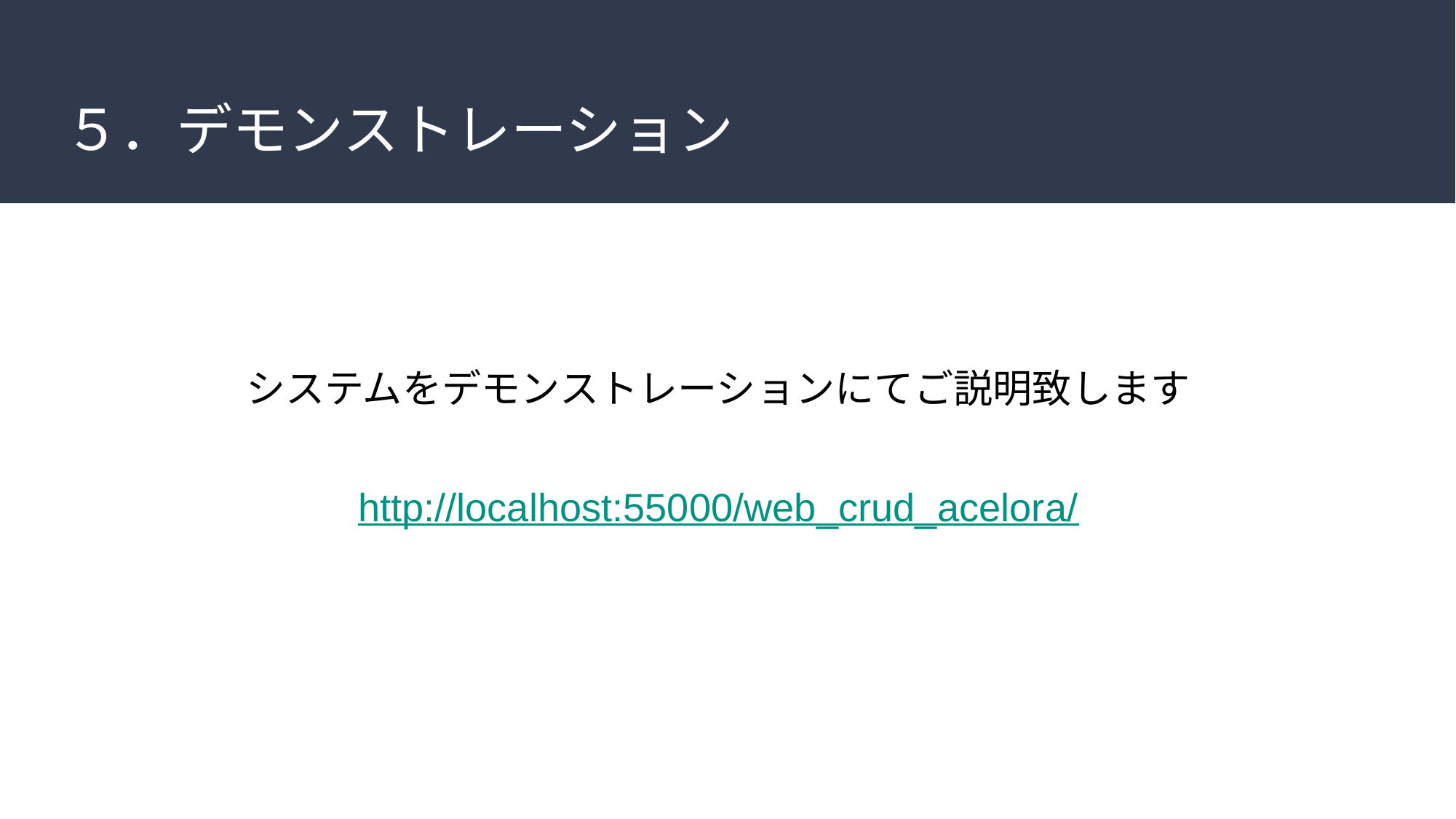

# ５．デモンストレーション
システムをデモンストレーションにてご説明致します

http://localhost:55000/web_crud_acelora/